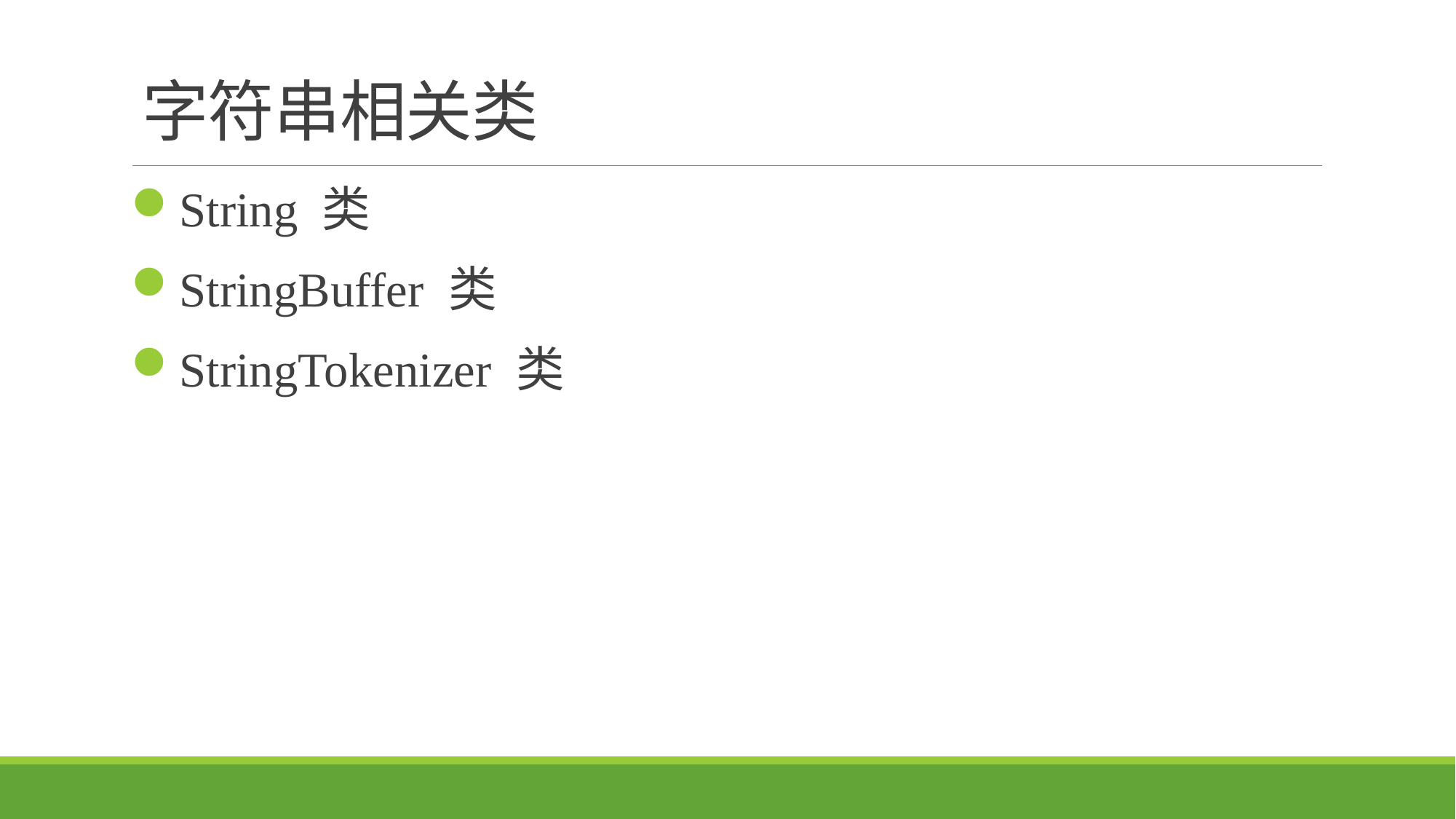

# 字符串相关类
String 类
StringBuffer 类
StringTokenizer 类